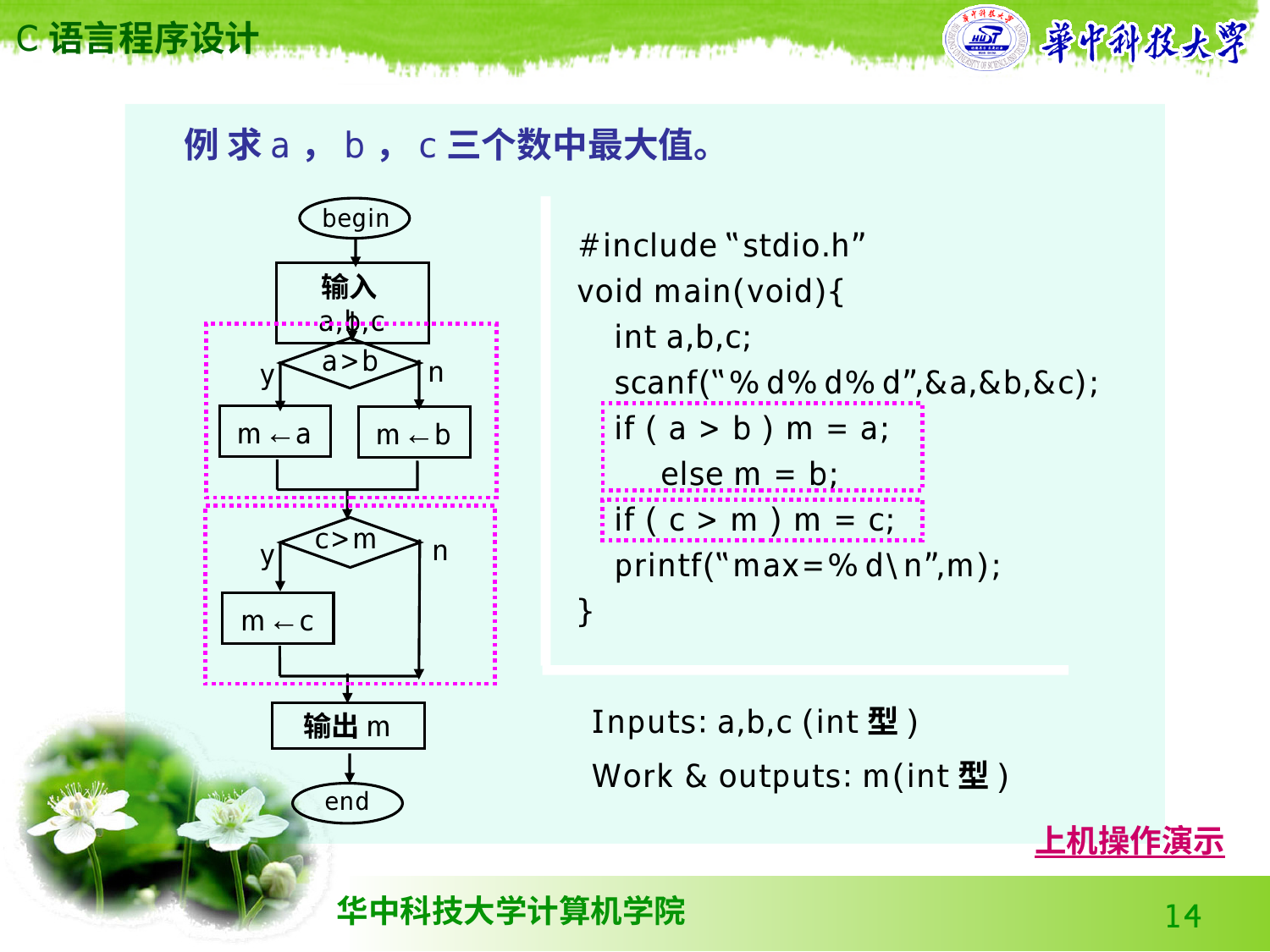

例 求a，b，c三个数中最大值。
begin

输入a,b,c

a>b

n
y

m←a
m←b

c>m

n
y

m←c

输出m

end

#include “stdio.h”
void main(void){
    int a,b,c;
    scanf(“%d%d%d”,&a,&b,&c);
    if ( a > b ) m = a;
         else m = b;
    if ( c > m ) m = c;
    printf(“max=%d\n”,m);
}

Inputs: a,b,c (int型)
Work & outputs: m(int型)
上机操作演示
14